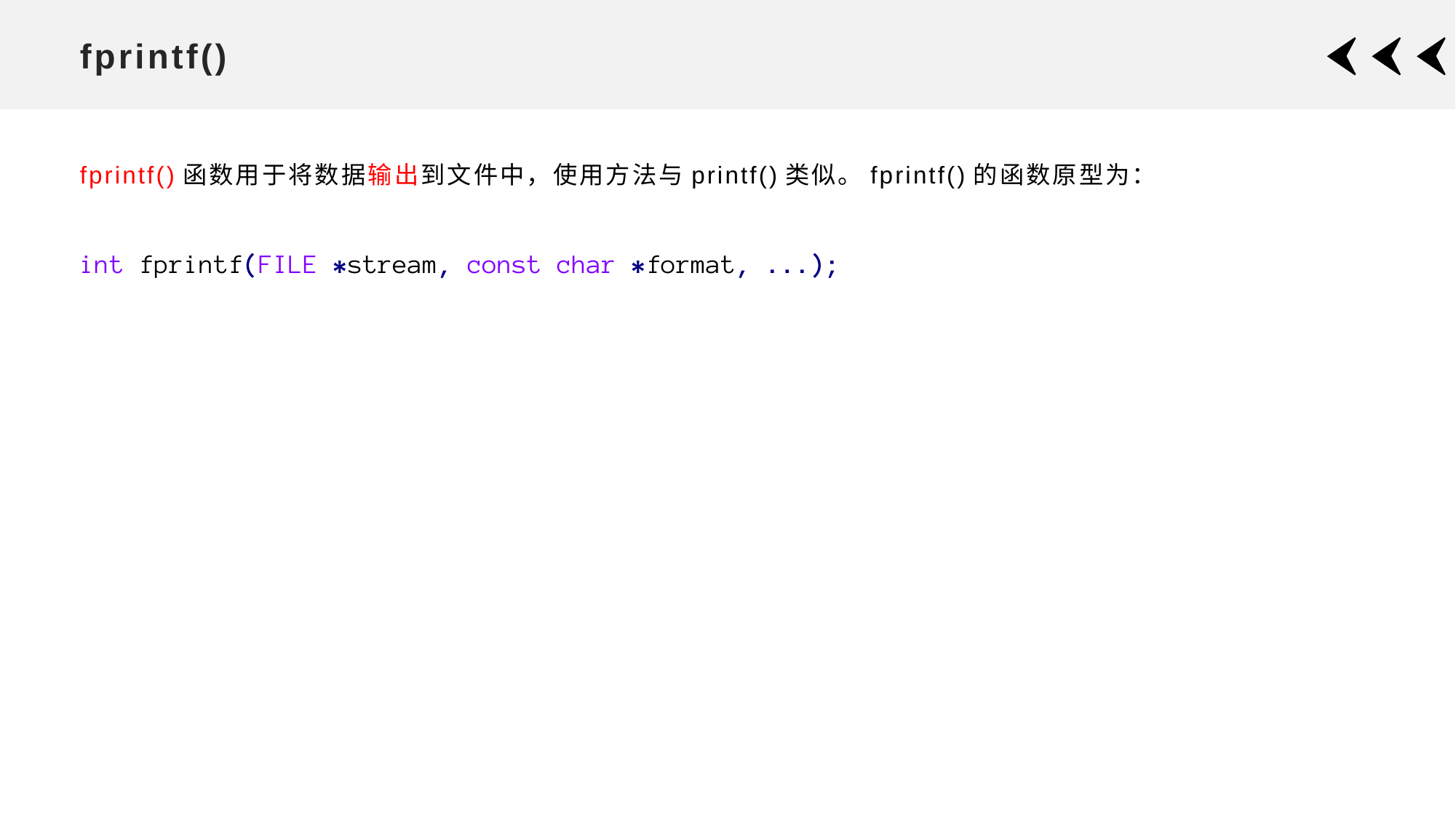

# fprintf()
fprintf()函数用于将数据输出到文件中，使用方法与printf()类似。fprintf()的函数原型为：
int fprintf(FILE *stream, const char *format, ...);